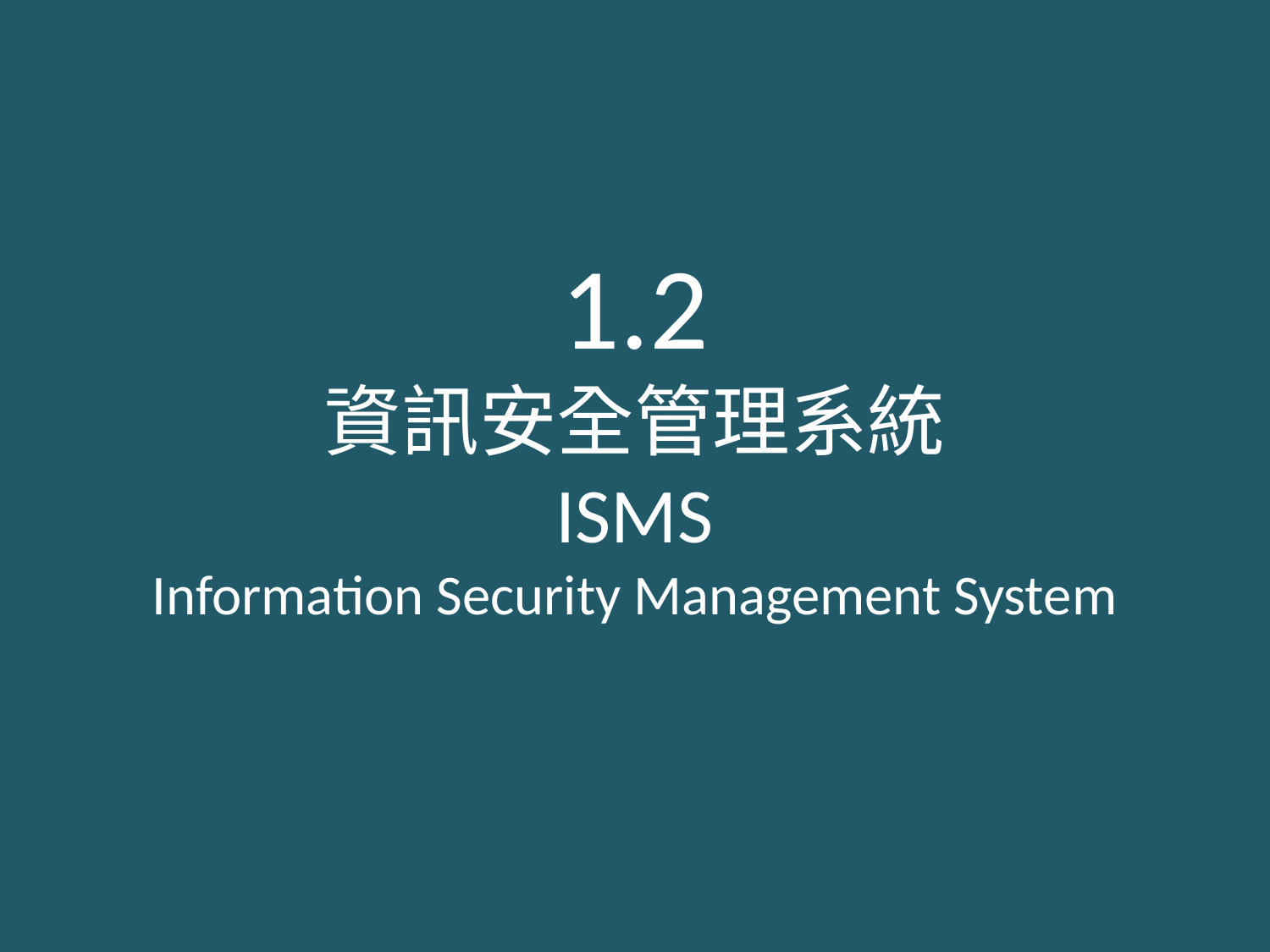

1.2
資訊安全管理系統
ISMS
Information Security Management System